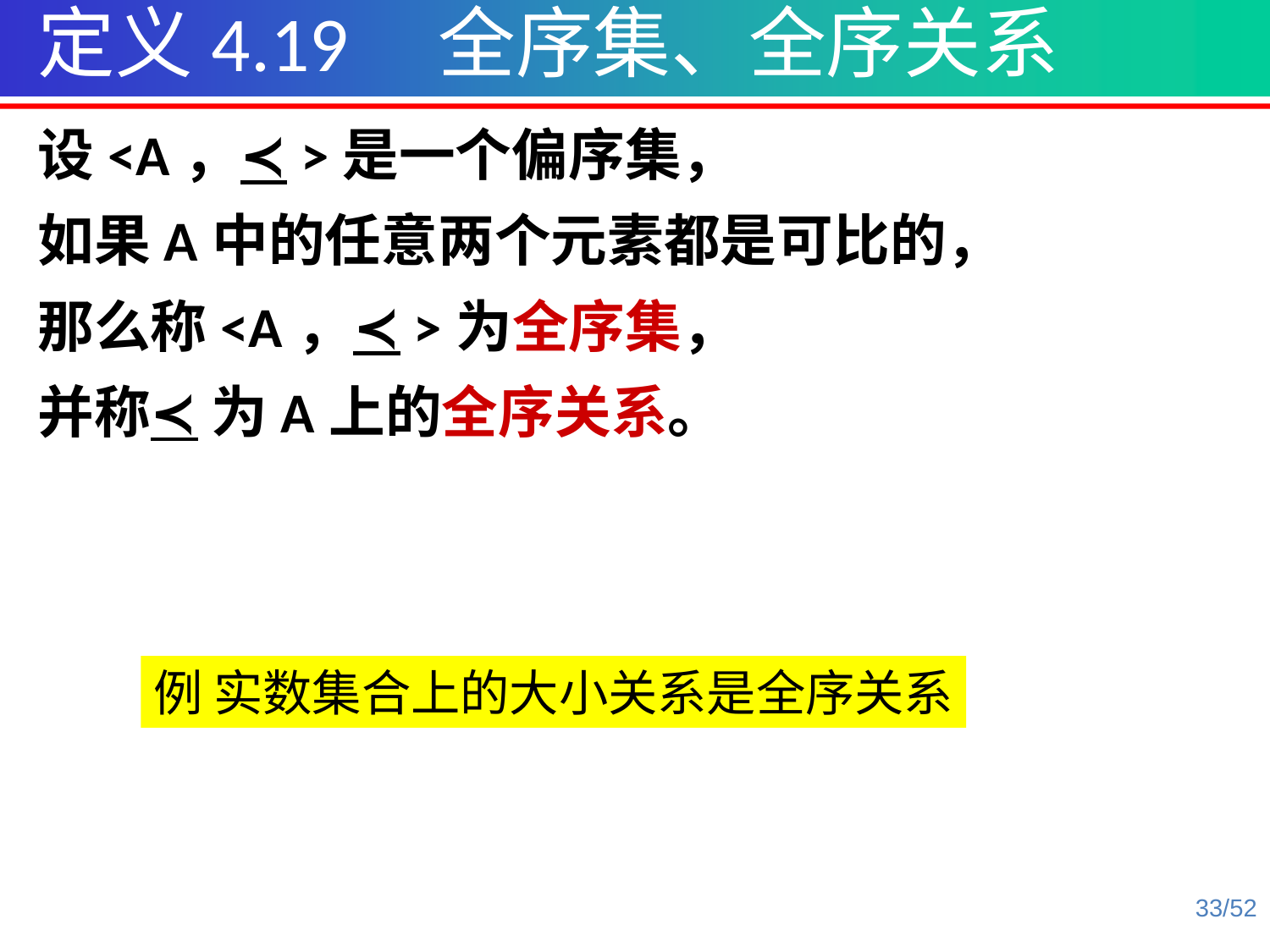

定义4.19    全序集、全序关系
设<A，≺>是一个偏序集，
如果A中的任意两个元素都是可比的，
那么称<A，≺>为全序集，
并称≺ 为A上的全序关系。

例 实数集合上的大小关系是全序关系
33/52